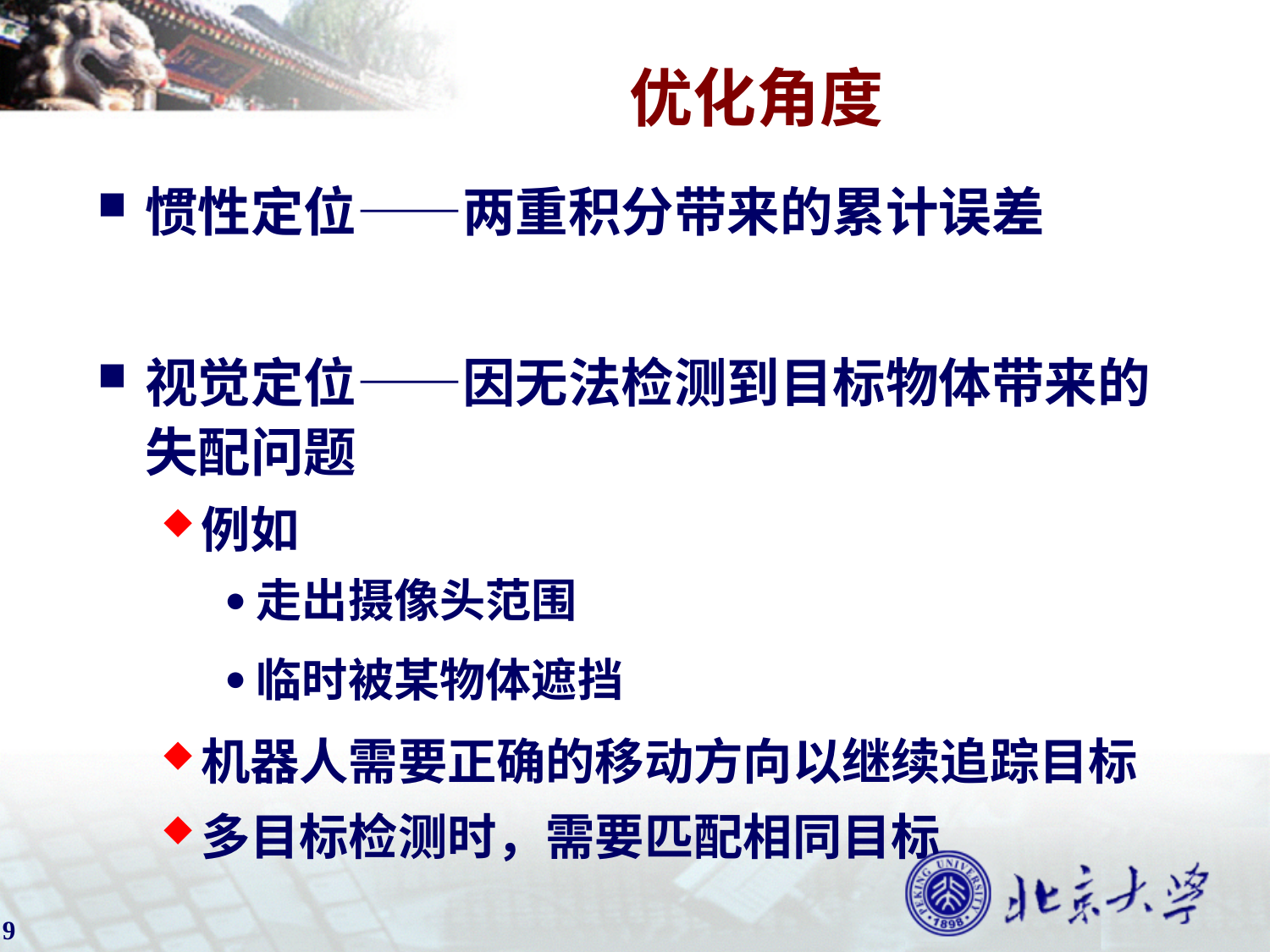

# 优化角度
惯性定位——两重积分带来的累计误差

视觉定位——因无法检测到目标物体带来的失配问题
例如
走出摄像头范围
临时被某物体遮挡
机器人需要正确的移动方向以继续追踪目标
多目标检测时，需要匹配相同目标